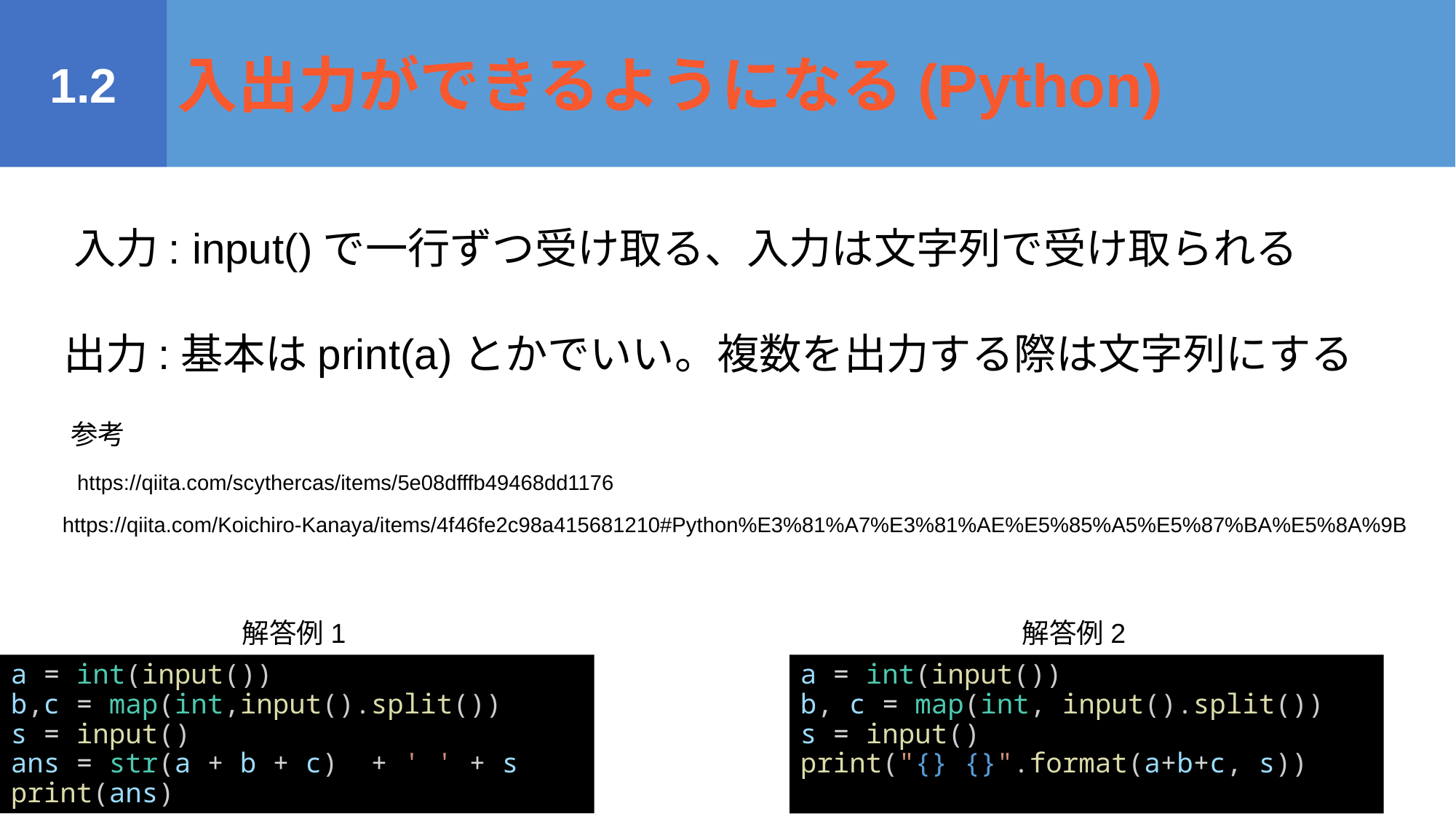

1.2
入出力ができるようになる(Python)
入力: input()で一行ずつ受け取る、入力は文字列で受け取られる
出力:基本はprint(a)とかでいい。複数を出力する際は文字列にする
参考
https://qiita.com/scythercas/items/5e08dfffb49468dd1176
https://qiita.com/Koichiro-Kanaya/items/4f46fe2c98a415681210#Python%E3%81%A7%E3%81%AE%E5%85%A5%E5%87%BA%E5%8A%9B
解答例1
解答例2
a = int(input())
b,c = map(int,input().split())
s = input()
ans = str(a + b + c)  + ' ' + s
print(ans)
a = int(input())
b, c = map(int, input().split())
s = input()
print("{} {}".format(a+b+c, s))